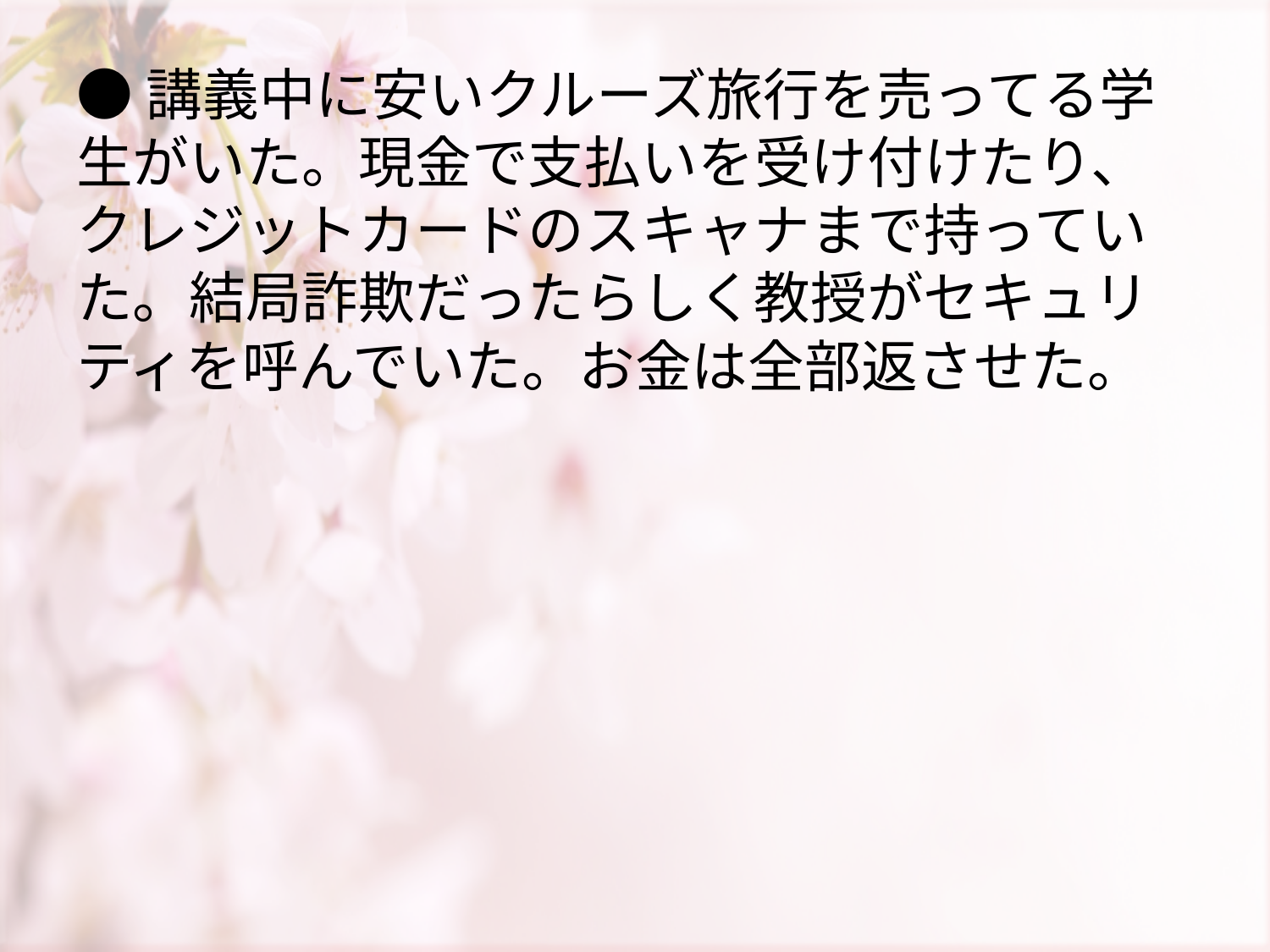

●講義中に安いクルーズ旅行を売ってる学生がいた。現金で支払いを受け付けたり、クレジットカードのスキャナまで持っていた。結局詐欺だったらしく教授がセキュリティを呼んでいた。お金は全部返させた。